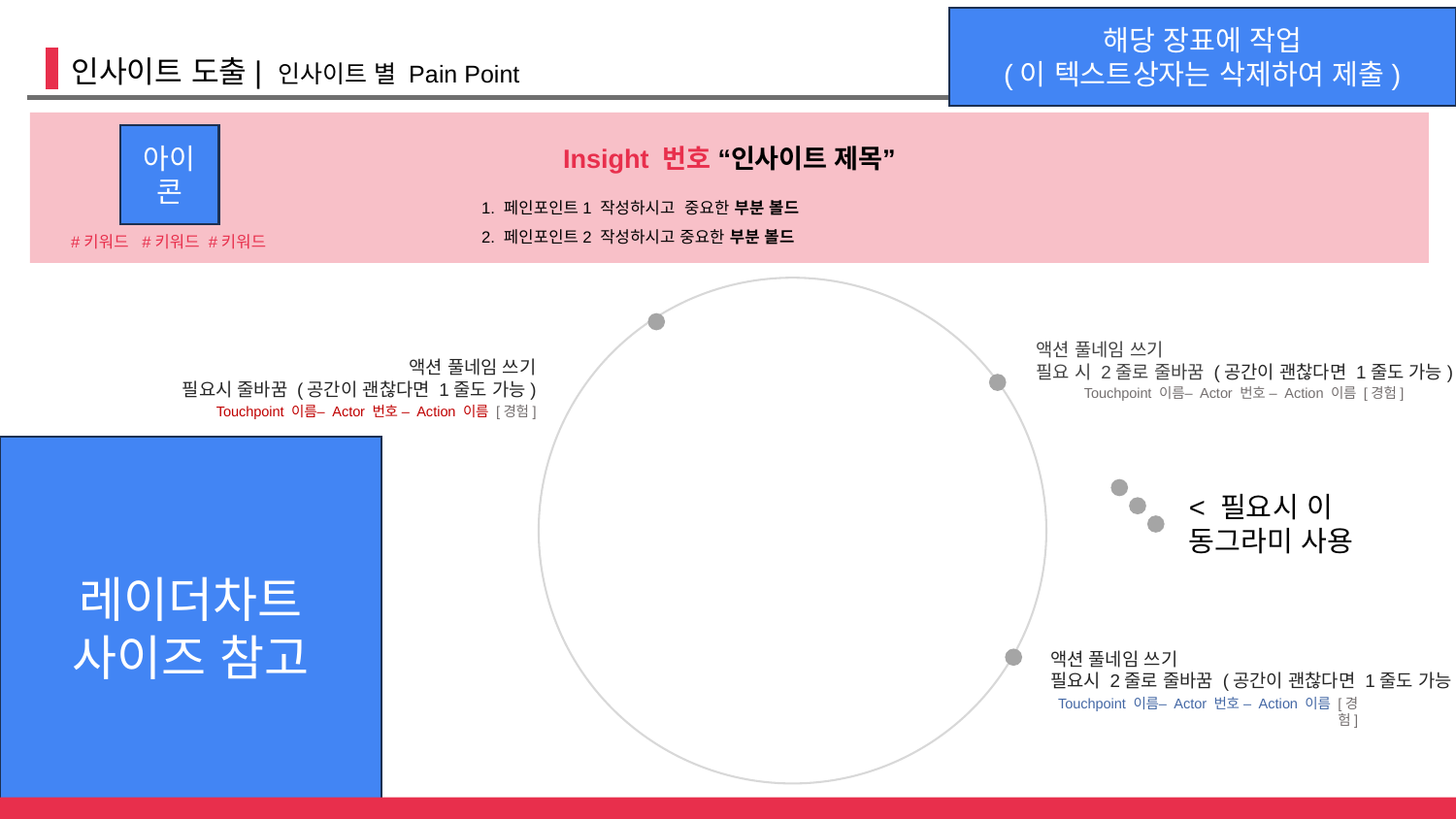

해당 장표에 작업
(이 텍스트상자는 삭제하여 제출)
인사이트 도출| 인사이트 별 Pain Point

Insight 번호 “인사이트 제목”
아이콘
1. 페인포인트1 작성하시고  중요한 부분 볼드
2. 페인포인트2 작성하시고 중요한 부분 볼드
#키워드  #키워드 #키워드

액션 풀네임 쓰기
필요 시 2줄로 줄바꿈 (공간이 괜찮다면 1줄도 가능)
액션 풀네임 쓰기
필요시 줄바꿈 (공간이 괜찮다면 1줄도 가능)

Touchpoint 이름– Actor 번호 – Action 이름 [경험]
Touchpoint 이름– Actor 번호 – Action 이름 [경험]
레이더차트
사이즈 참고

< 필요시 이 동그라미 사용

액션 풀네임 쓰기
필요시 2줄로 줄바꿈 (공간이 괜찮다면 1줄도 가능)

Touchpoint 이름– Actor 번호 – Action 이름 [경험]